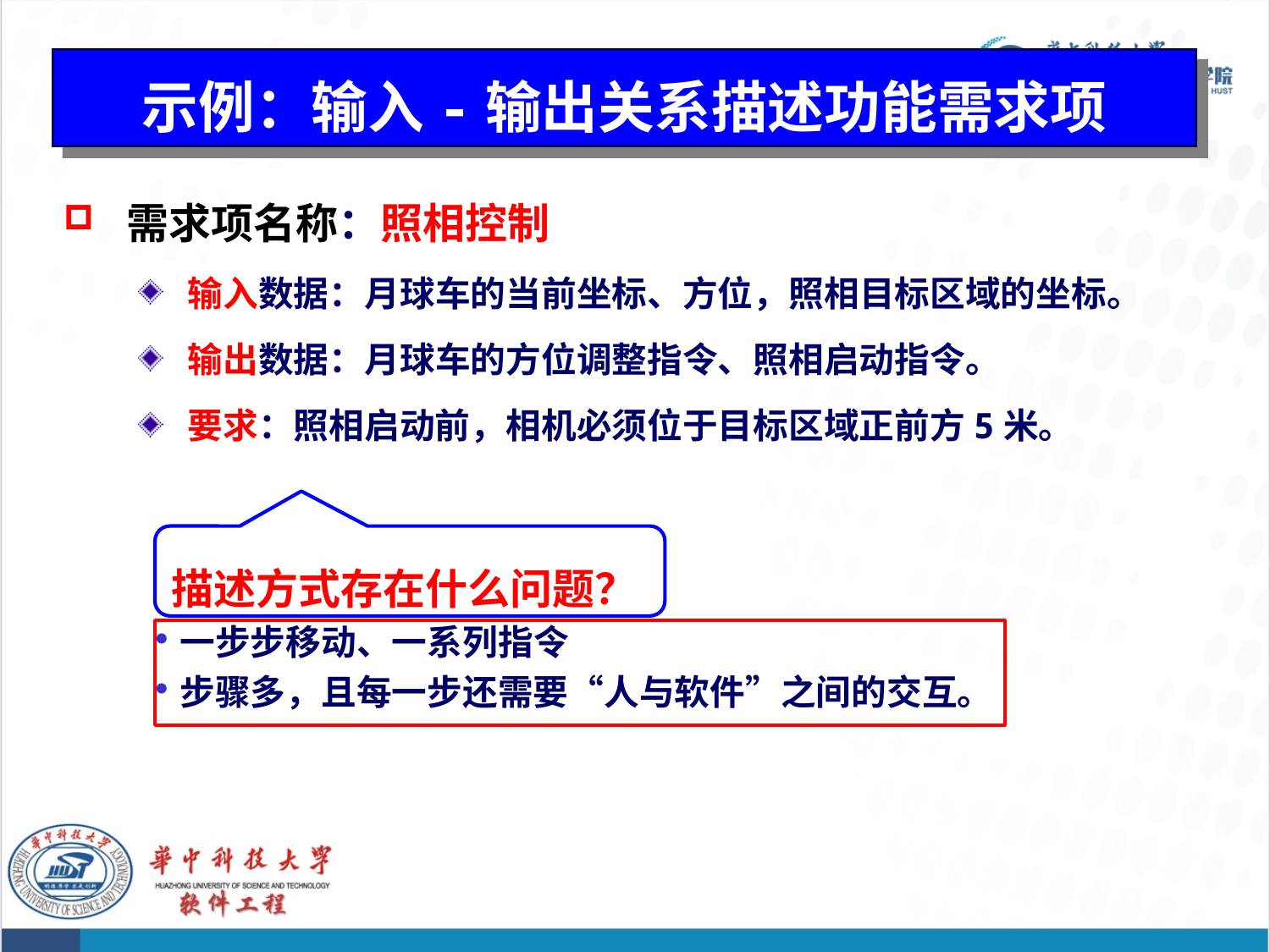

# 示例：输入-输出关系描述功能需求项
需求项名称：照相控制
输入数据：月球车的当前坐标、方位，照相目标区域的坐标。
输出数据：月球车的方位调整指令、照相启动指令。
要求：照相启动前，相机必须位于目标区域正前方5米。
描述方式存在什么问题？
一步步移动、一系列指令
步骤多，且每一步还需要“人与软件”之间的交互。